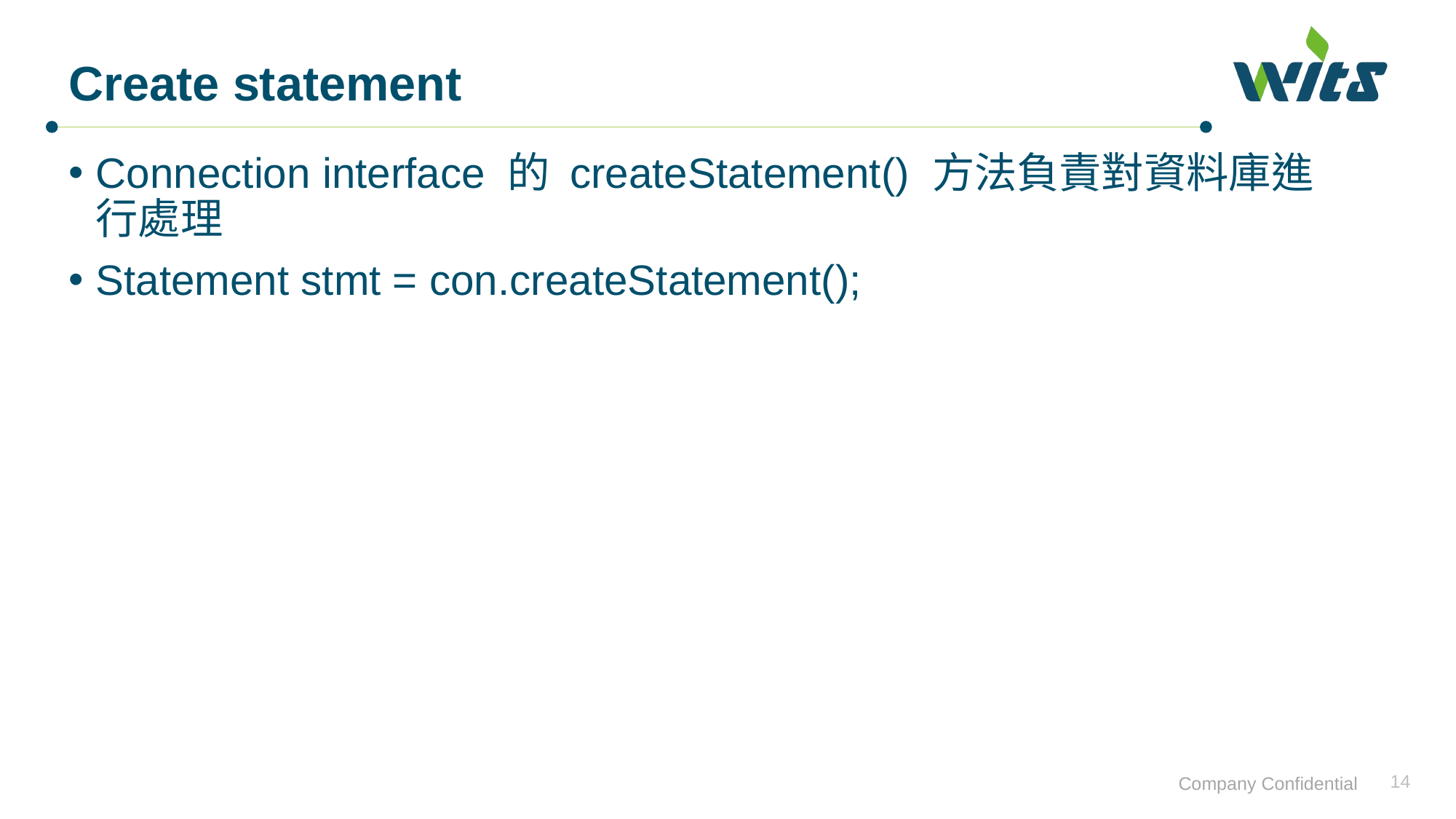

# Create statement
Connection interface 的 createStatement() 方法負責對資料庫進行處理
Statement stmt = con.createStatement();

14